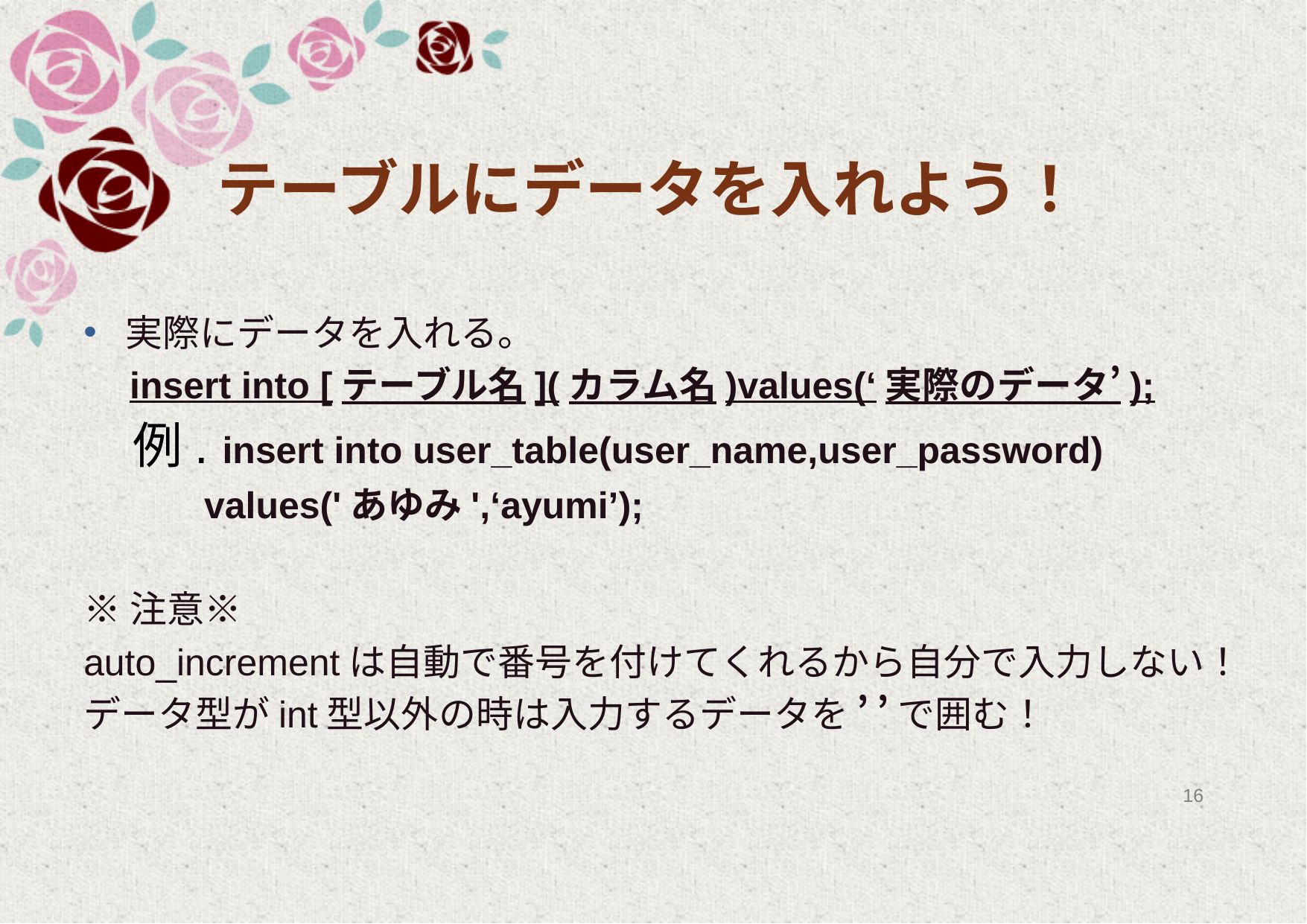

# テーブルにデータを入れよう！
実際にデータを入れる。
　insert into [テーブル名](カラム名)values(‘実際のデータ’);
　例. insert into user_table(user_name,user_password)
　　　values('あゆみ',‘ayumi’);

※注意※
auto_incrementは自動で番号を付けてくれるから自分で入力しない！
データ型がint型以外の時は入力するデータを ’ ’ で囲む！

16